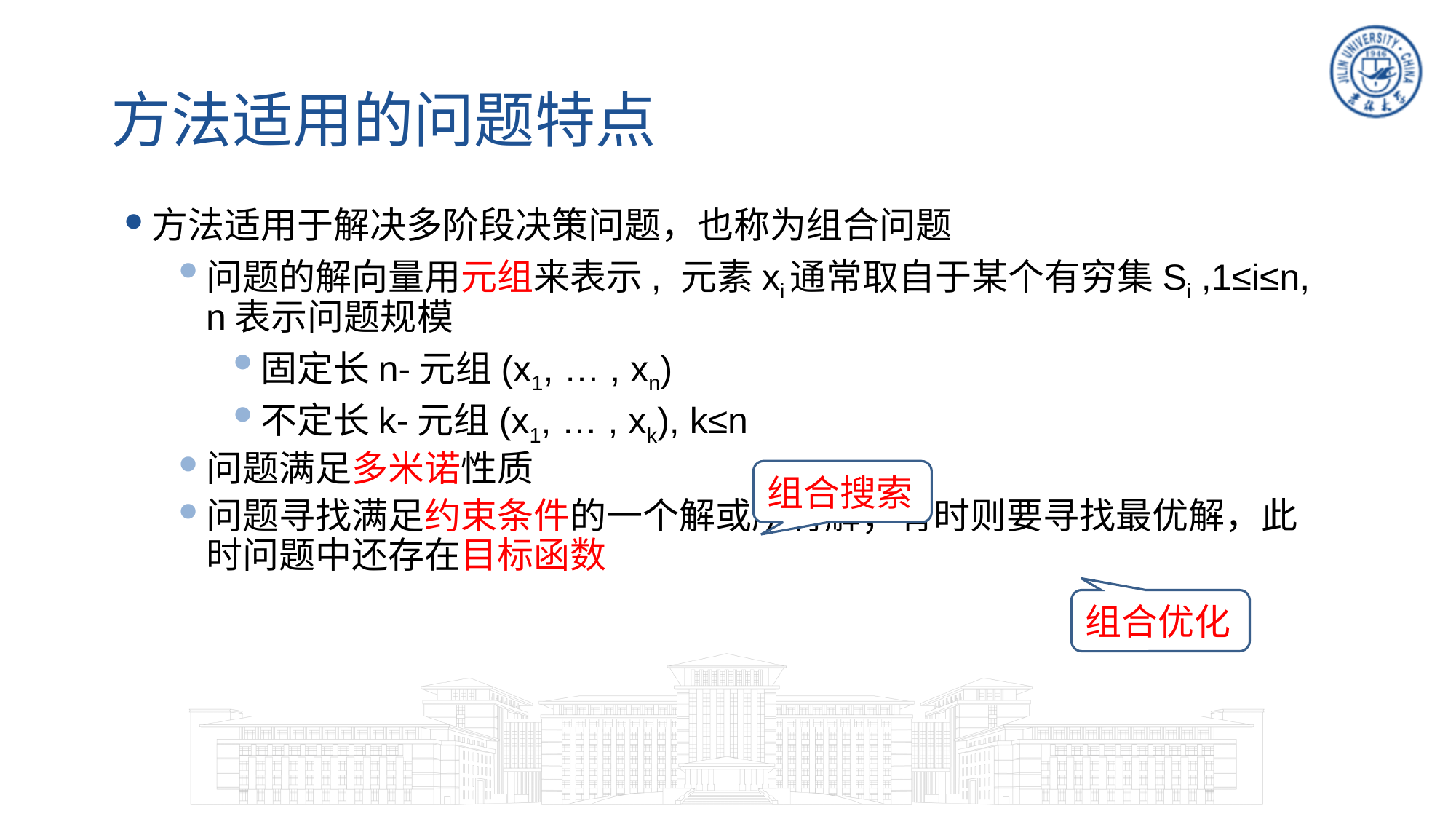

# 方法适用的问题特点
方法适用于解决多阶段决策问题，也称为组合问题
问题的解向量用元组来表示, 元素xi通常取自于某个有穷集Si ,1≤i≤n, n表示问题规模
固定长n-元组(x1, … , xn)
不定长k-元组(x1, … , xk), k≤n
问题满足多米诺性质
问题寻找满足约束条件的一个解或所有解；有时则要寻找最优解，此时问题中还存在目标函数
组合搜索
组合优化